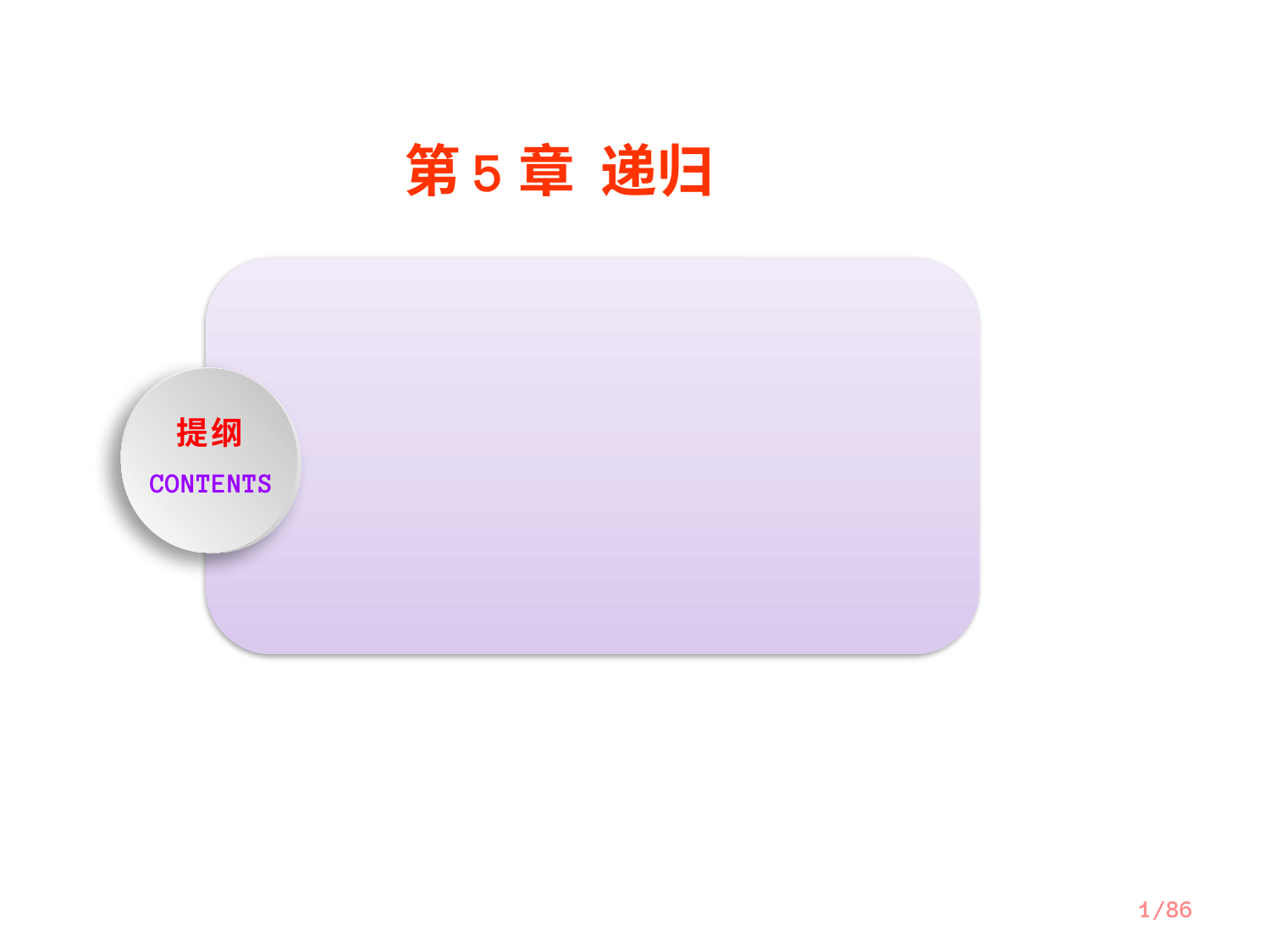

第5章  递归

5.1 什么是递归

提纲
CONTENTS
5.2 栈和递归
5.3 递归算法的设计
1/86